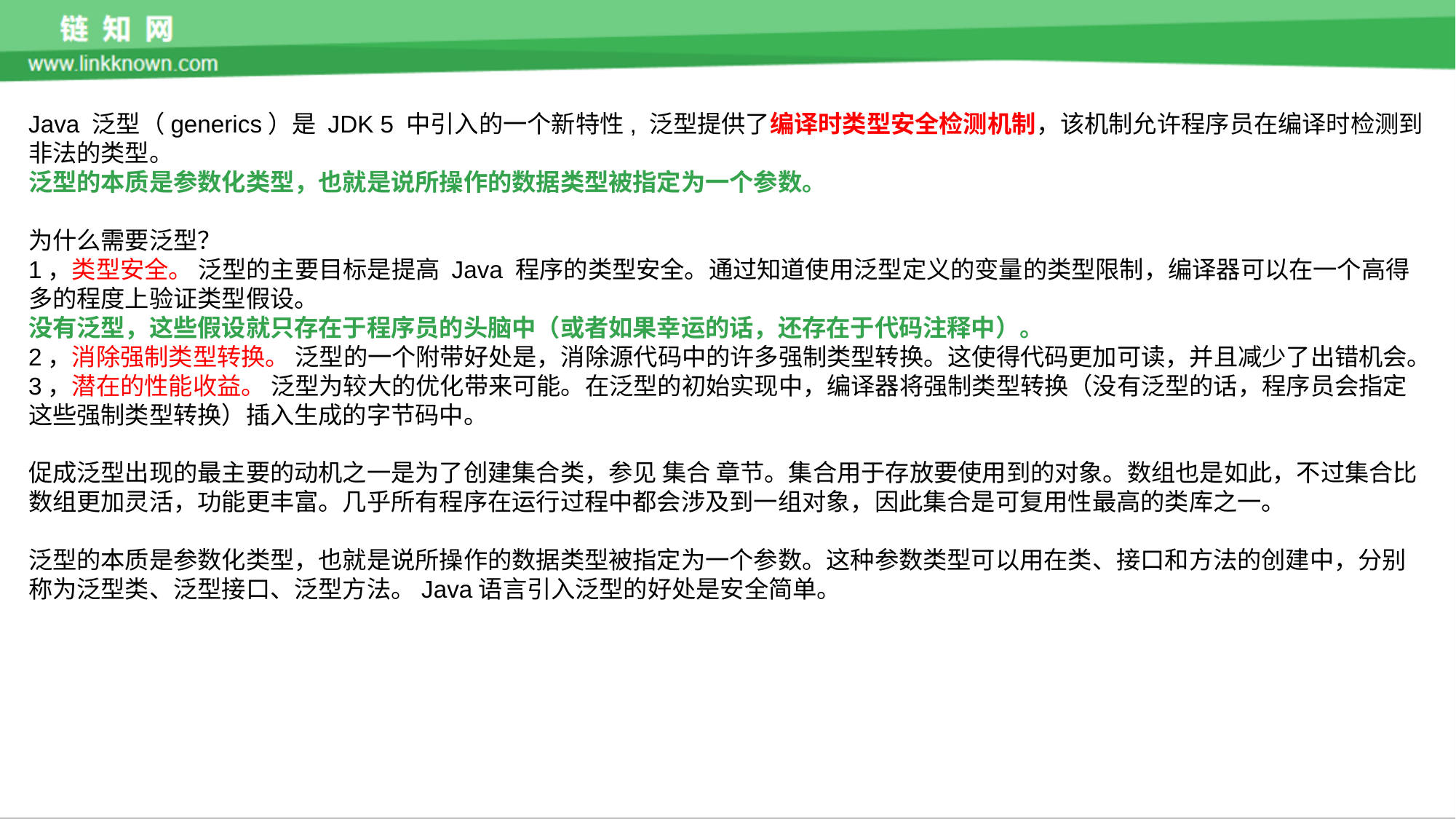

Java 泛型（generics）是 JDK 5 中引入的一个新特性, 泛型提供了编译时类型安全检测机制，该机制允许程序员在编译时检测到非法的类型。
泛型的本质是参数化类型，也就是说所操作的数据类型被指定为一个参数。

为什么需要泛型？
1，类型安全。 泛型的主要目标是提高 Java 程序的类型安全。通过知道使用泛型定义的变量的类型限制，编译器可以在一个高得多的程度上验证类型假设。
没有泛型，这些假设就只存在于程序员的头脑中（或者如果幸运的话，还存在于代码注释中）。
2，消除强制类型转换。 泛型的一个附带好处是，消除源代码中的许多强制类型转换。这使得代码更加可读，并且减少了出错机会。
3，潜在的性能收益。 泛型为较大的优化带来可能。在泛型的初始实现中，编译器将强制类型转换（没有泛型的话，程序员会指定这些强制类型转换）插入生成的字节码中。

促成泛型出现的最主要的动机之一是为了创建集合类，参见 集合 章节。集合用于存放要使用到的对象。数组也是如此，不过集合比数组更加灵活，功能更丰富。几乎所有程序在运行过程中都会涉及到一组对象，因此集合是可复用性最高的类库之一。

泛型的本质是参数化类型，也就是说所操作的数据类型被指定为一个参数。这种参数类型可以用在类、接口和方法的创建中，分别称为泛型类、泛型接口、泛型方法。Java语言引入泛型的好处是安全简单。